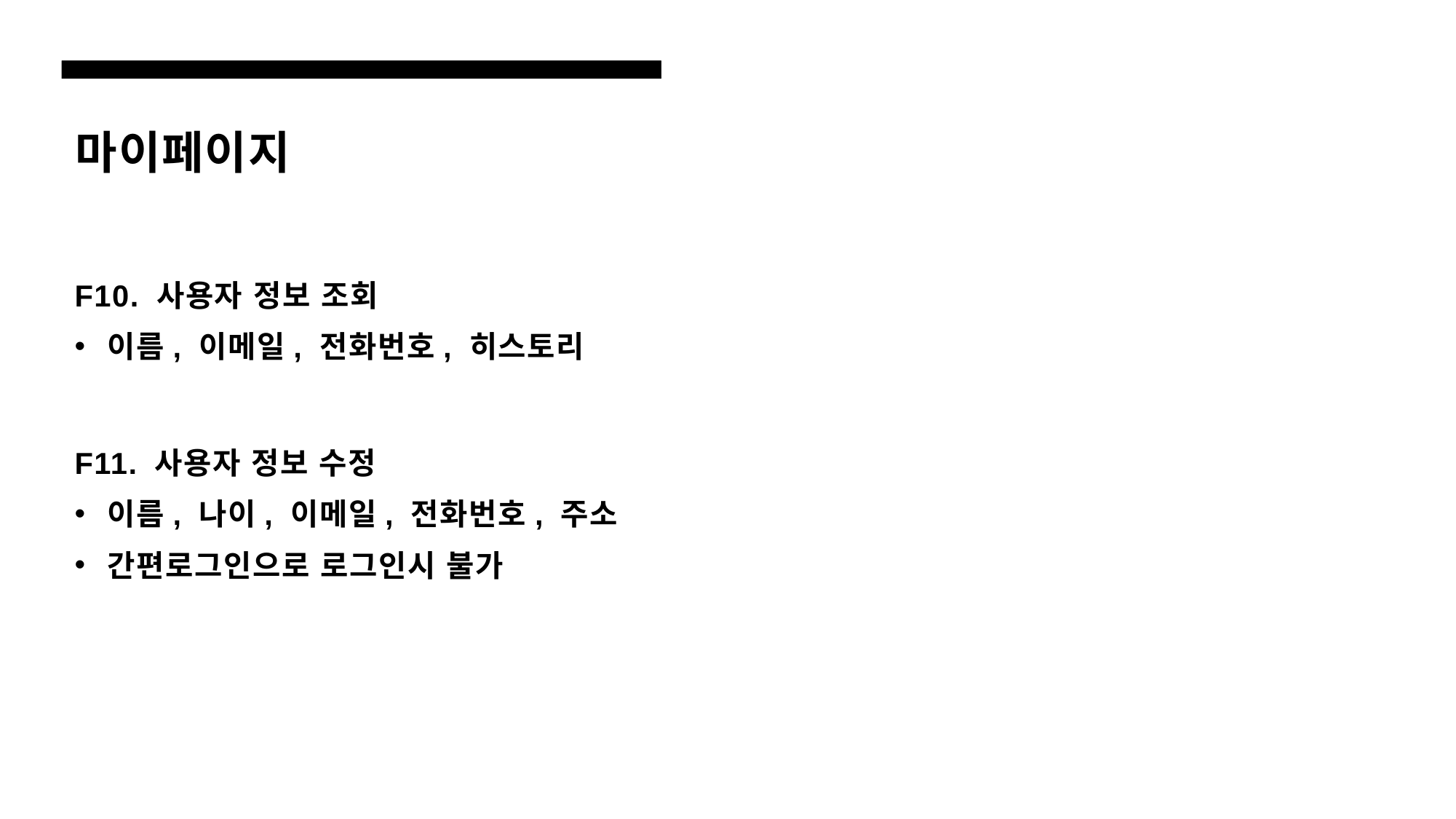

# 마이페이지

F10. 사용자 정보 조회
이름, 이메일, 전화번호, 히스토리

F11. 사용자 정보 수정
이름, 나이, 이메일, 전화번호, 주소
간편로그인으로 로그인시 불가